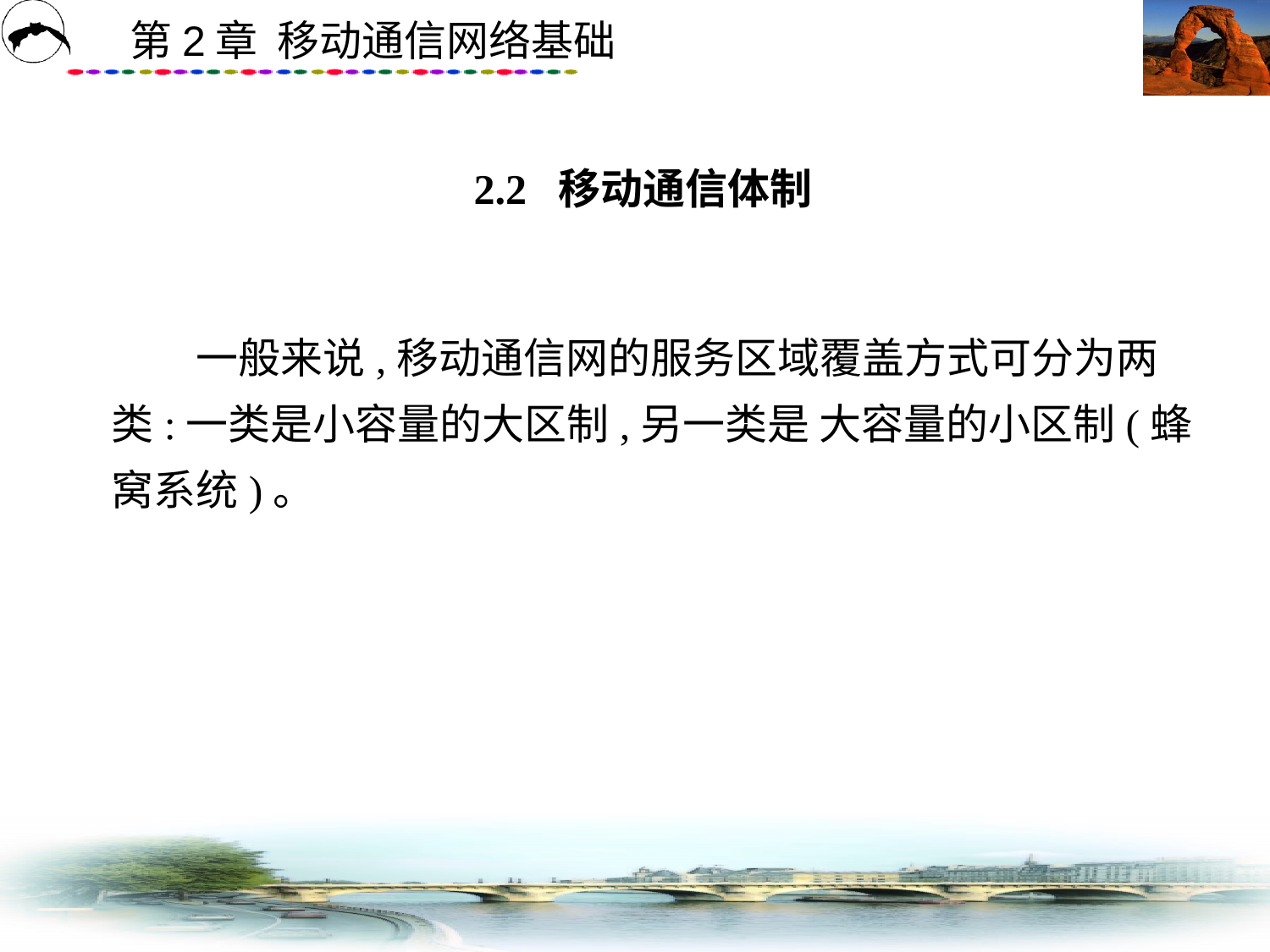

# 2.2  移动通信体制
　　一般来说,移动通信网的服务区域覆盖方式可分为两类:一类是小容量的大区制,另一类是 大容量的小区制(蜂窝系统)。